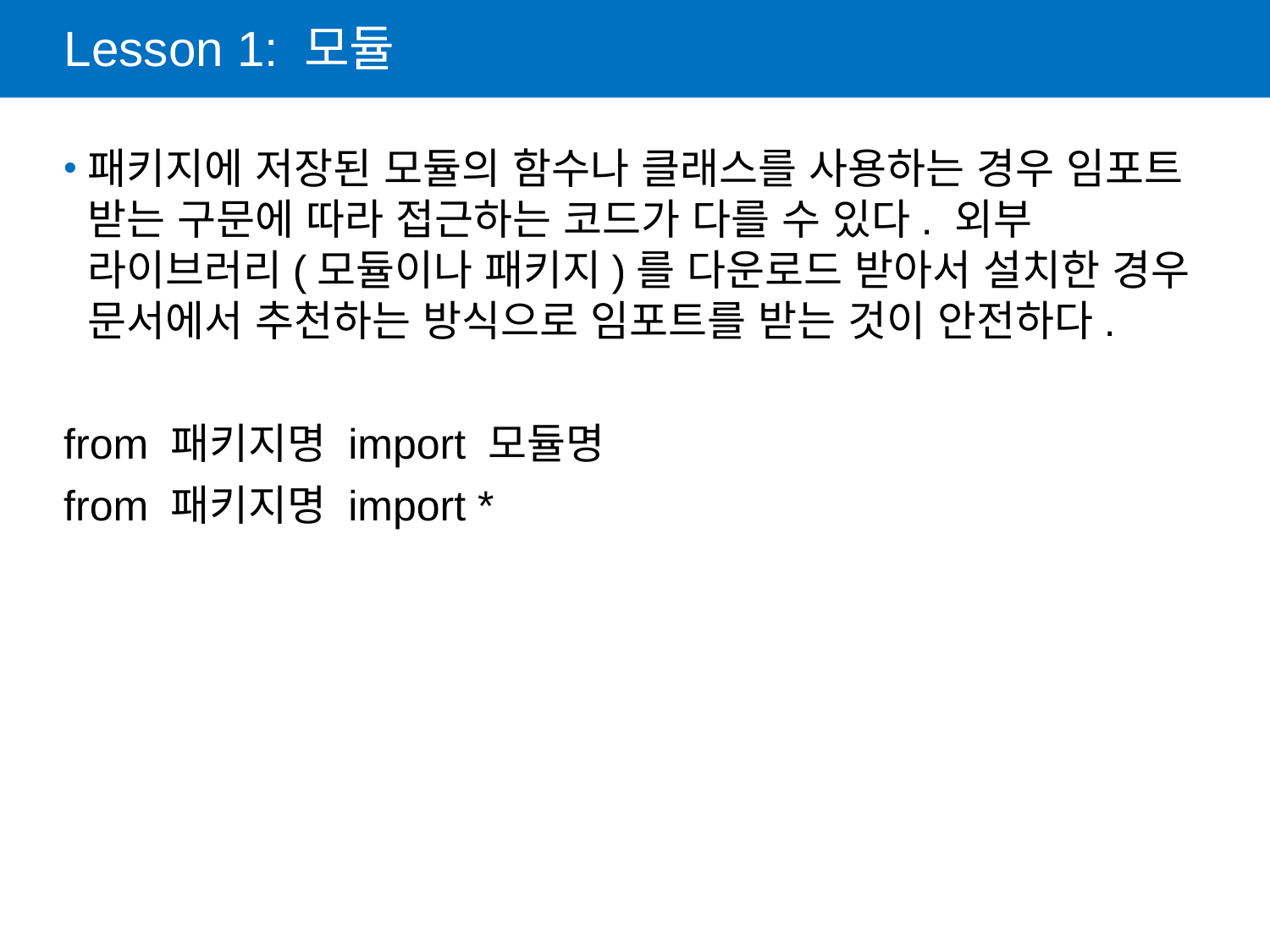

# Lesson 1: 모듈
패키지에 저장된 모듈의 함수나 클래스를 사용하는 경우 임포트 받는 구문에 따라 접근하는 코드가 다를 수 있다. 외부 라이브러리(모듈이나 패키지)를 다운로드 받아서 설치한 경우 문서에서 추천하는 방식으로 임포트를 받는 것이 안전하다.

from 패키지명 import 모듈명
from 패키지명 import *